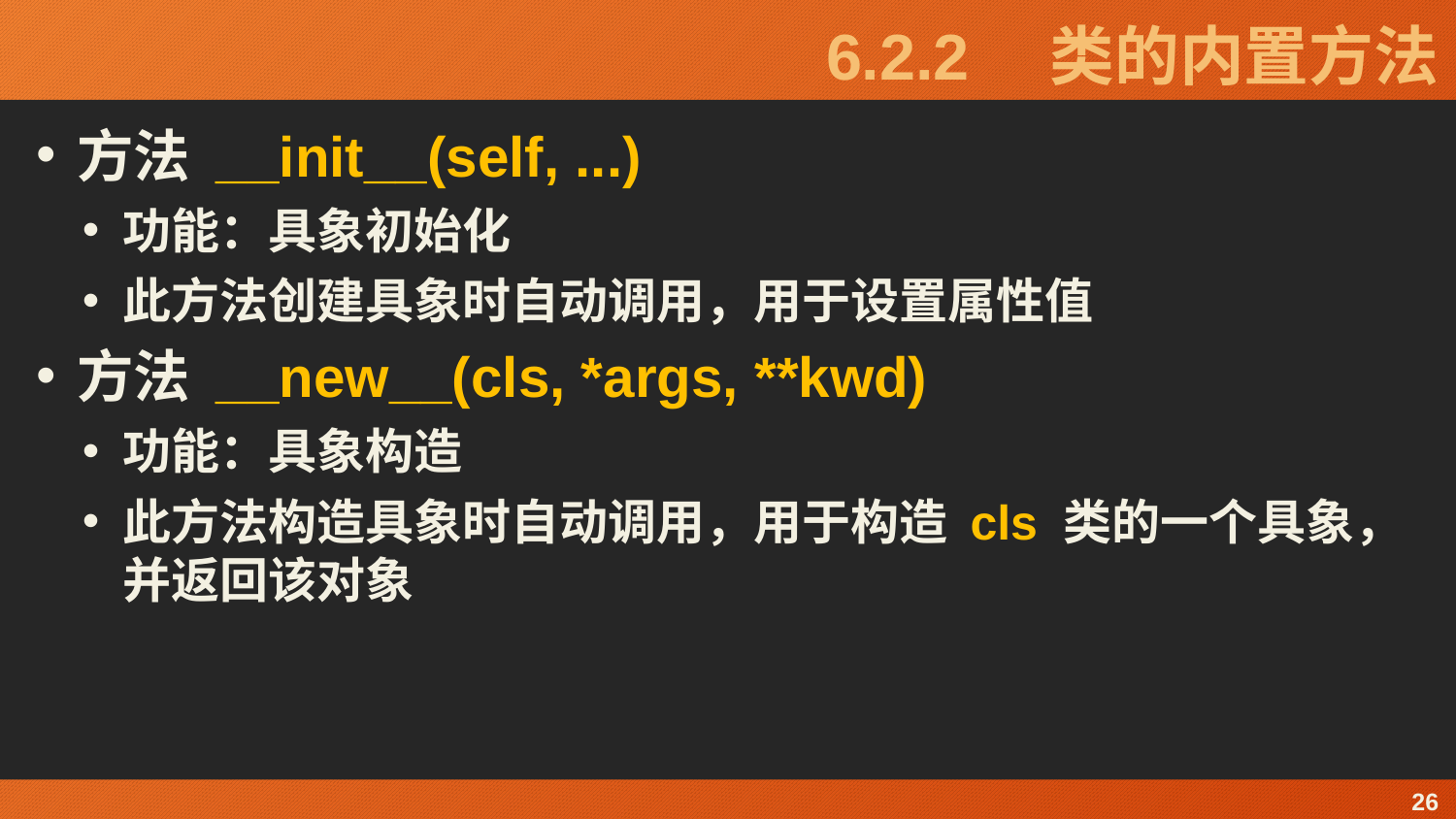

# 6.2.2　类的内置方法
方法 __init__(self, ...)
功能：具象初始化
此方法创建具象时自动调用，用于设置属性值
方法 __new__(cls, *args, **kwd)
功能：具象构造
此方法构造具象时自动调用，用于构造 cls 类的一个具象，并返回该对象
26